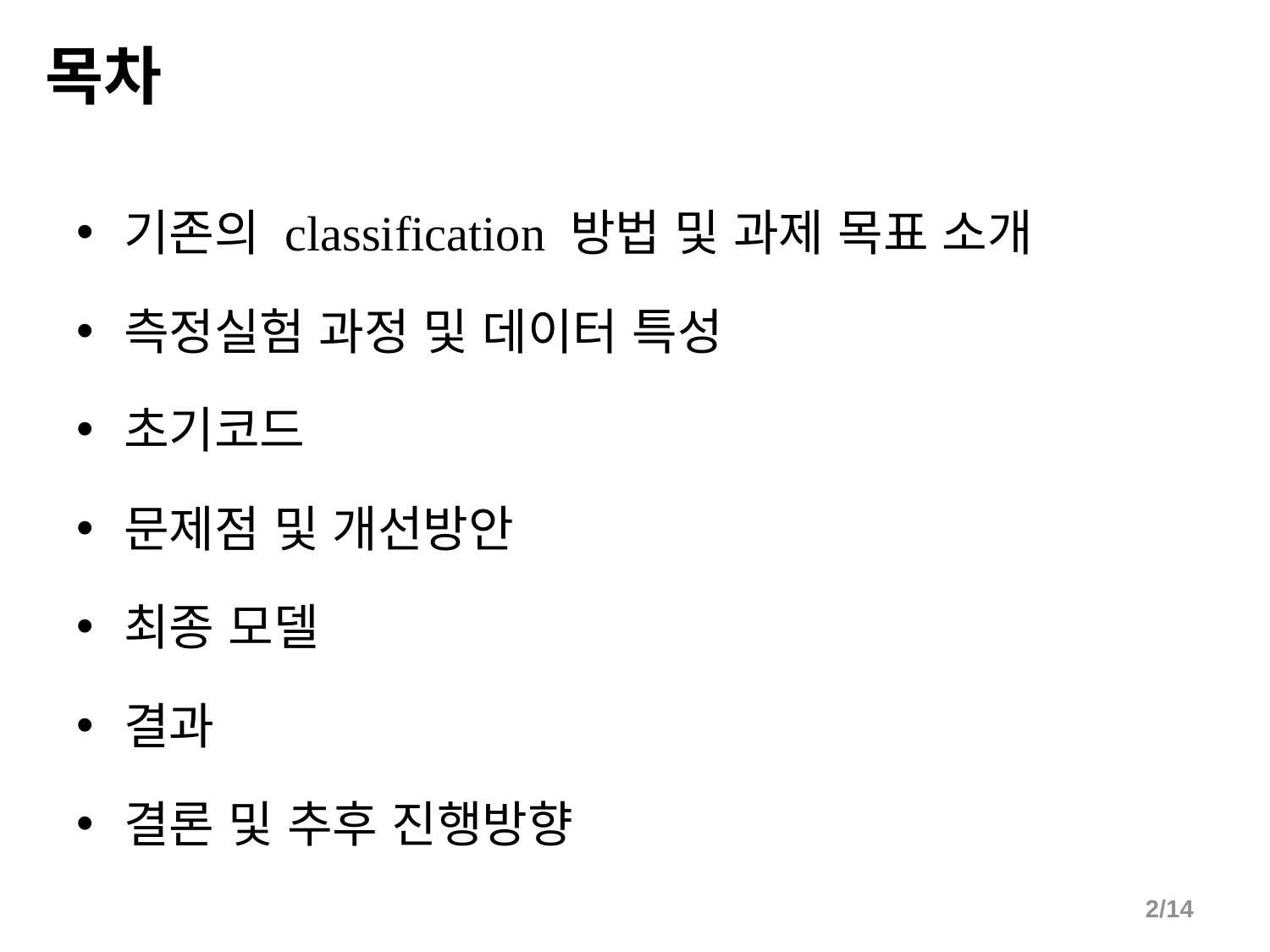

목차
기존의 classification 방법 및 과제 목표 소개
측정실험 과정 및 데이터 특성
초기코드
문제점 및 개선방안
최종 모델
결과
결론 및 추후 진행방향
2/14